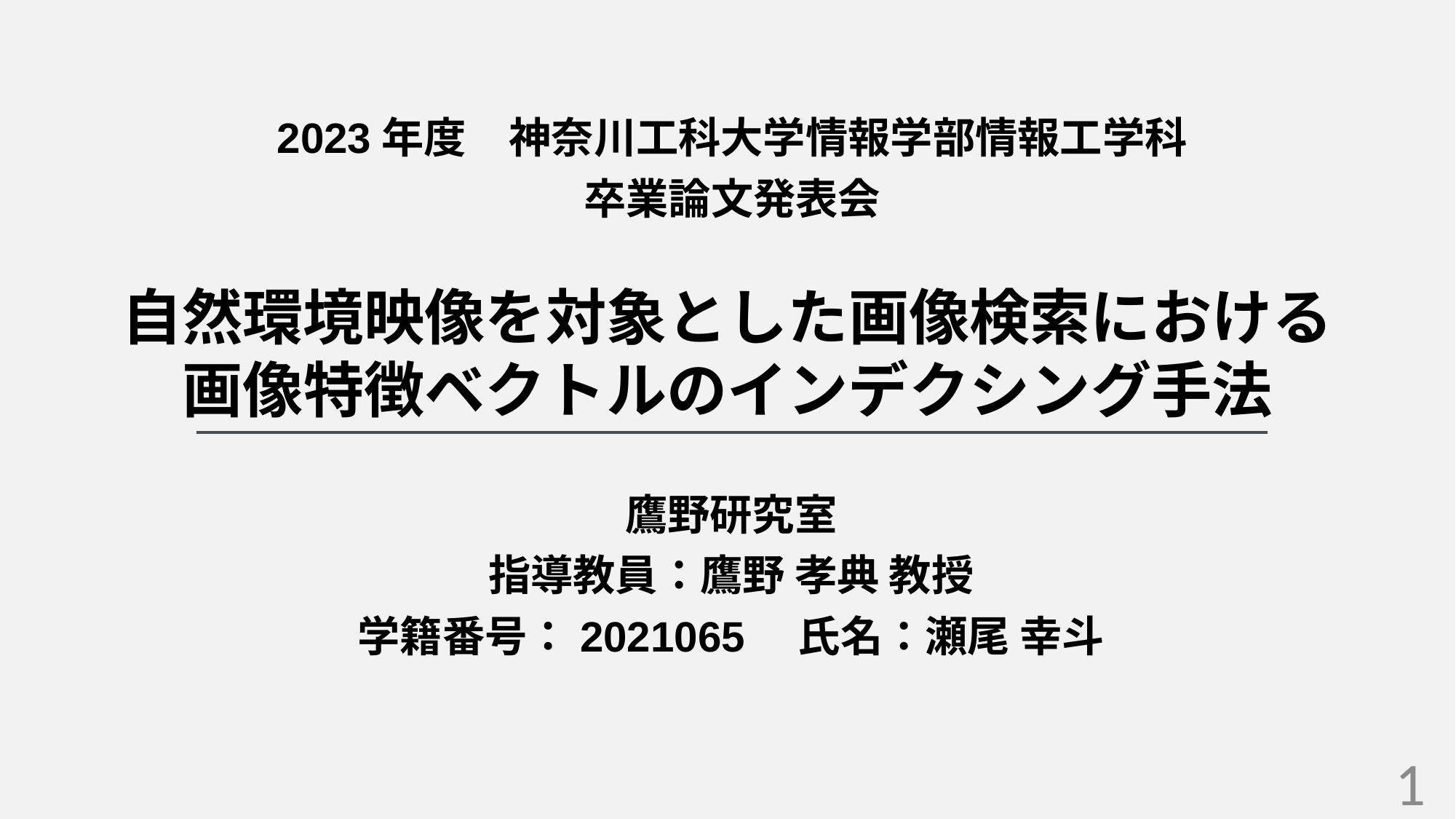

2023年度　神奈川工科大学情報学部情報工学科
卒業論文発表会
# 自然環境映像を対象とした画像検索における 画像特徴ベクトルのインデクシング手法
鷹野研究室
指導教員：鷹野 孝典 教授
学籍番号：2021065　氏名：瀬尾 幸斗
1